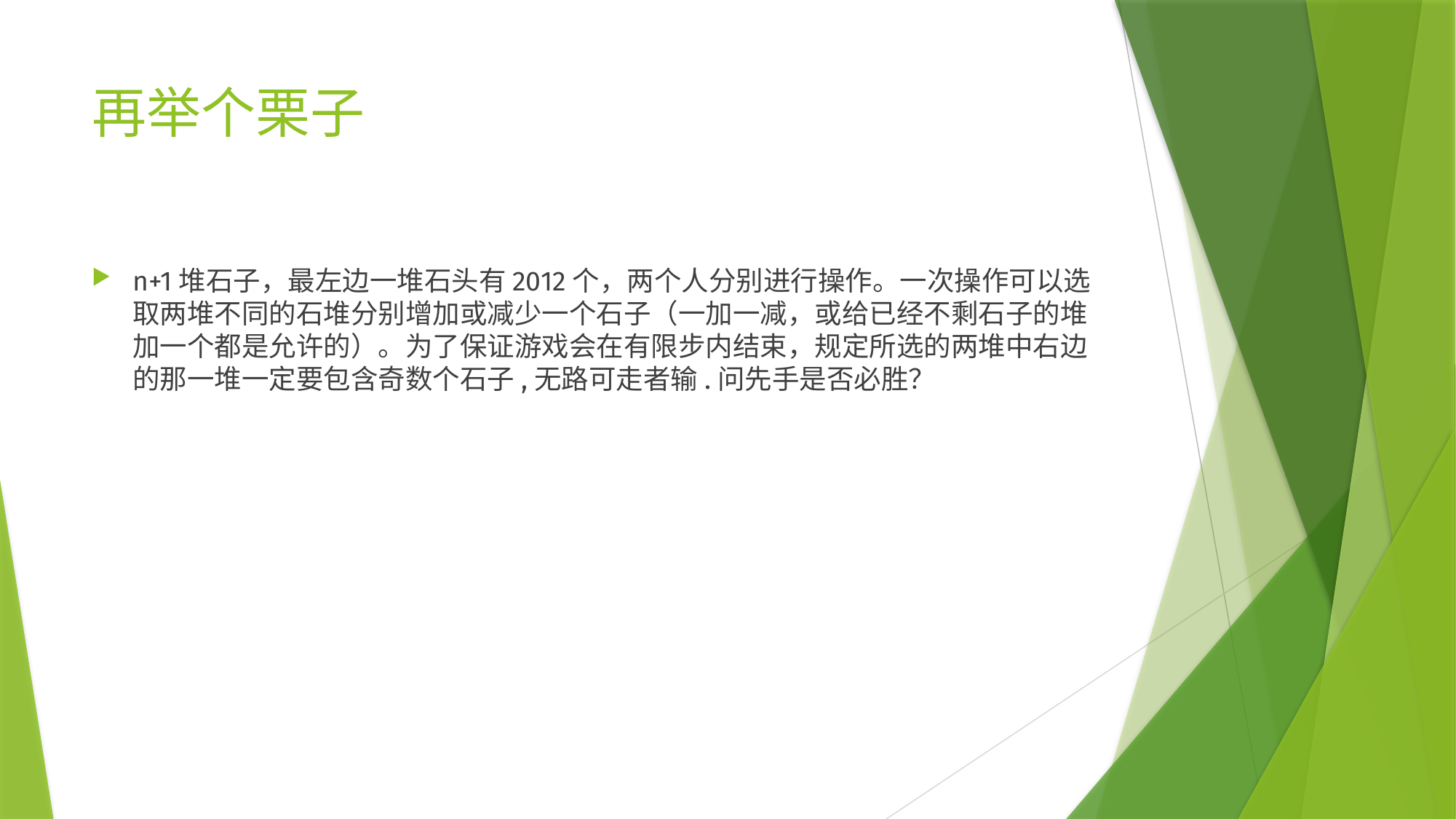

# 再举个栗子
n+1堆石子，最左边一堆石头有2012个，两个人分别进行操作。一次操作可以选取两堆不同的石堆分别增加或减少一个石子（一加一减，或给已经不剩石子的堆加一个都是允许的）。为了保证游戏会在有限步内结束，规定所选的两堆中右边的那一堆一定要包含奇数个石子,无路可走者输.问先手是否必胜？